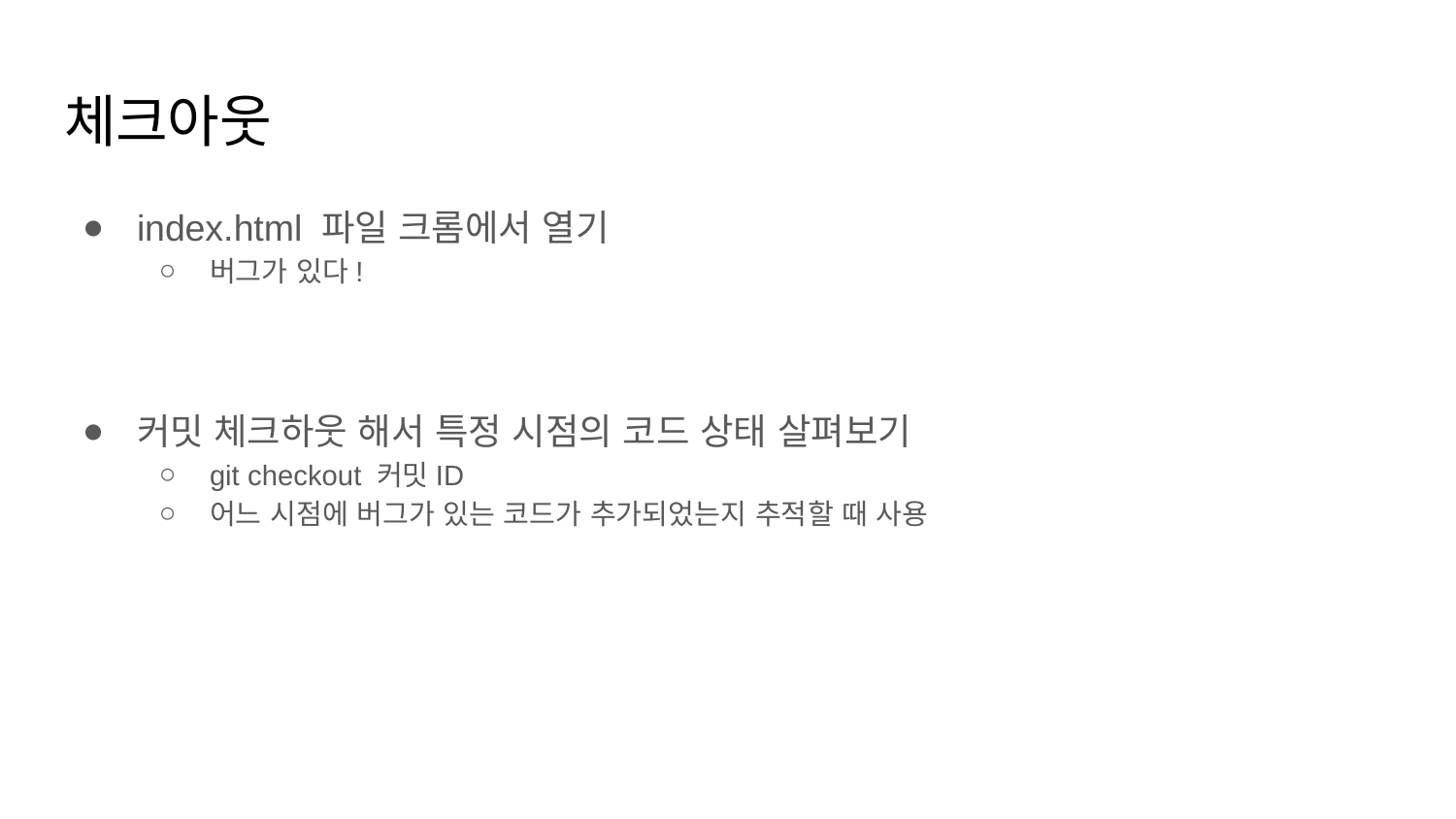

# 체크아웃
index.html 파일 크롬에서 열기
버그가 있다!

커밋 체크하웃 해서 특정 시점의 코드 상태 살펴보기
git checkout 커밋ID
어느 시점에 버그가 있는 코드가 추가되었는지 추적할 때 사용